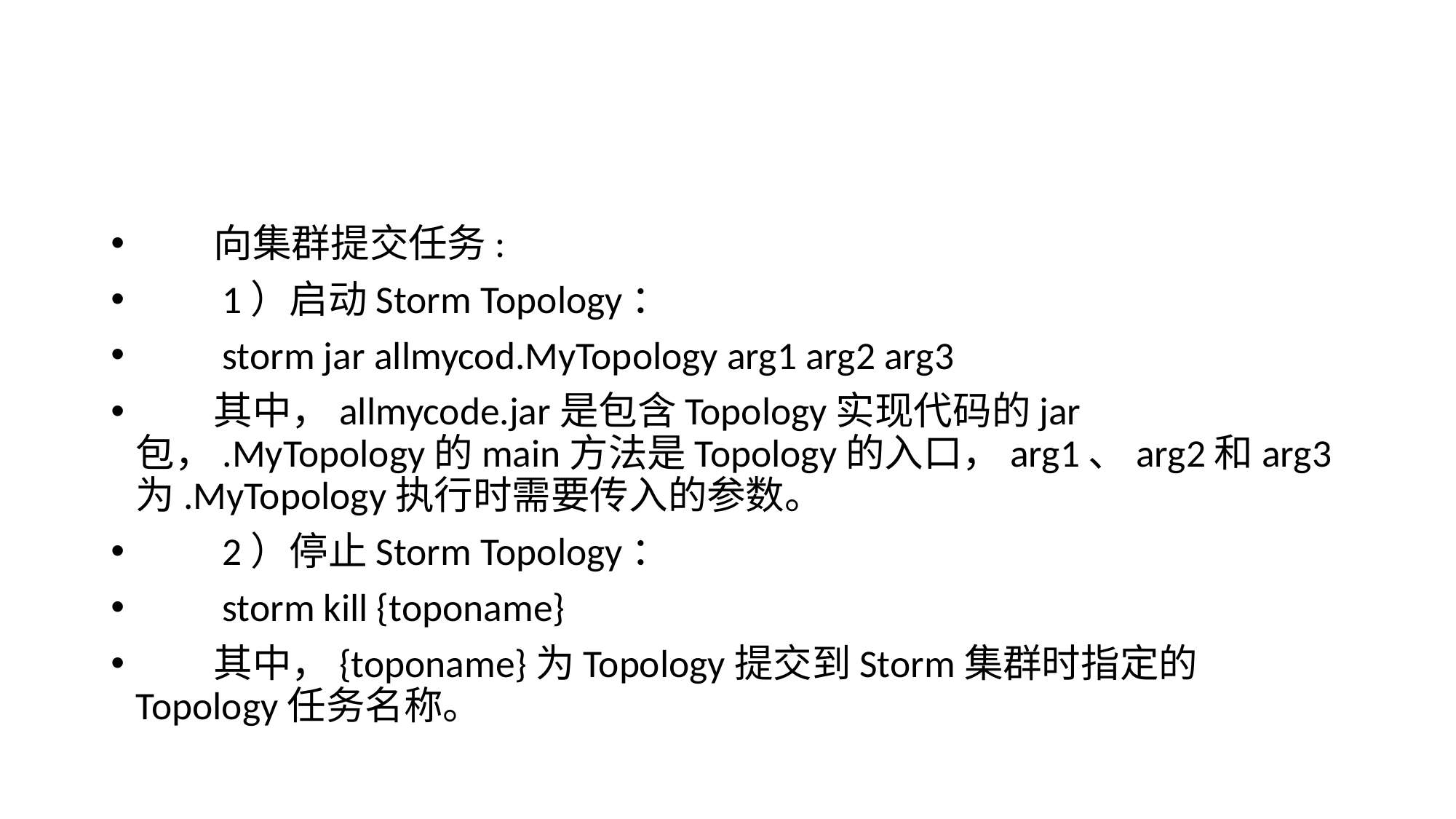

#
　　向集群提交任务:
　　1）启动Storm Topology：
　　storm jar allmycod.MyTopology arg1 arg2 arg3
　　其中，allmycode.jar是包含Topology实现代码的jar包，.MyTopology的main方法是Topology的入口，arg1、arg2和arg3为.MyTopology执行时需要传入的参数。
　　2）停止Storm Topology：
　　storm kill {toponame}
　　其中，{toponame}为Topology提交到Storm集群时指定的Topology任务名称。